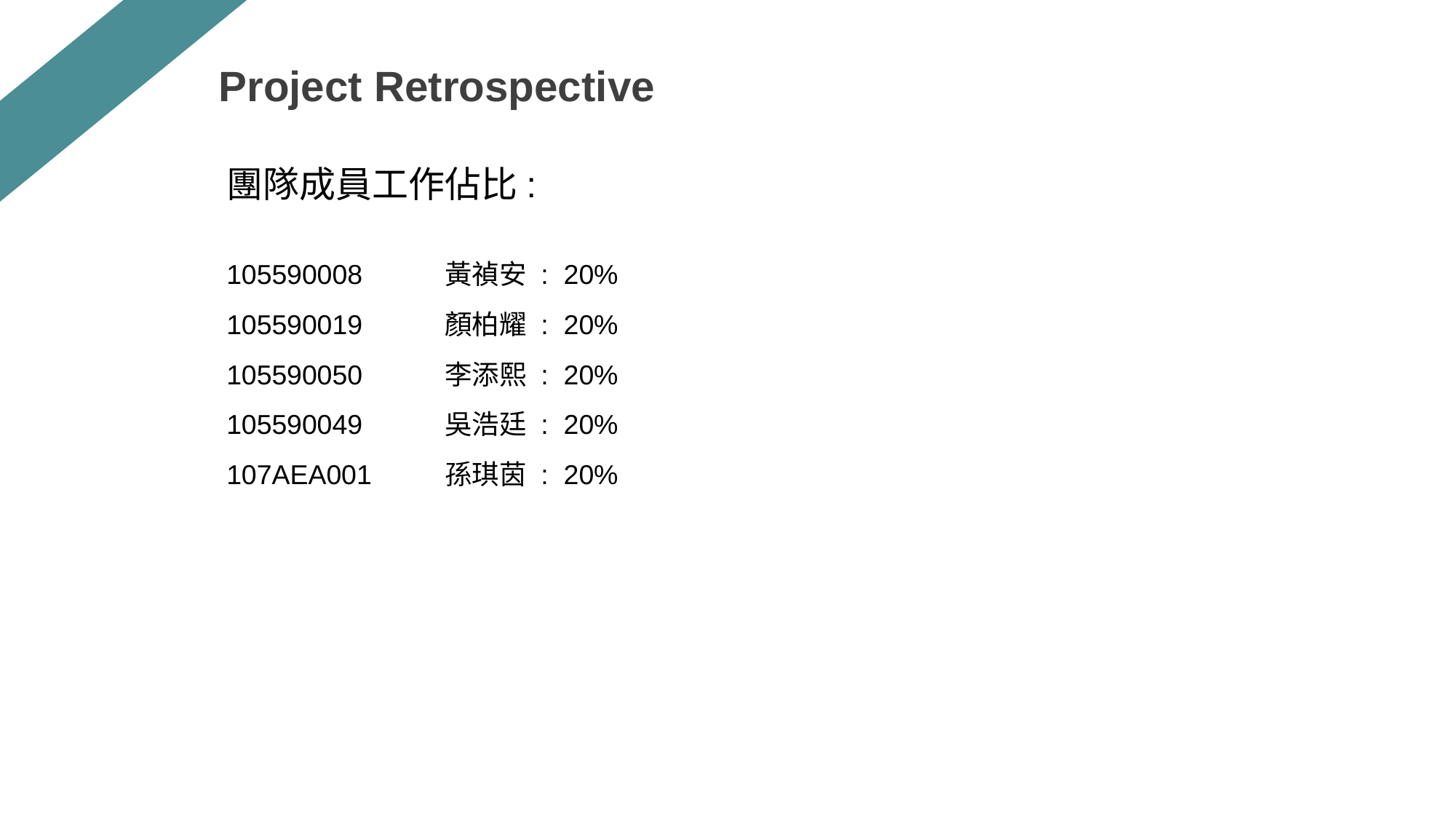

Project Retrospective
團隊成員工作佔比:

105590008	黃禎安 :  20%
105590019	顏柏耀 :  20%
105590050	李添熙 :  20%
105590049	吳浩廷 :  20%
107AEA001	孫琪茵 :  20%